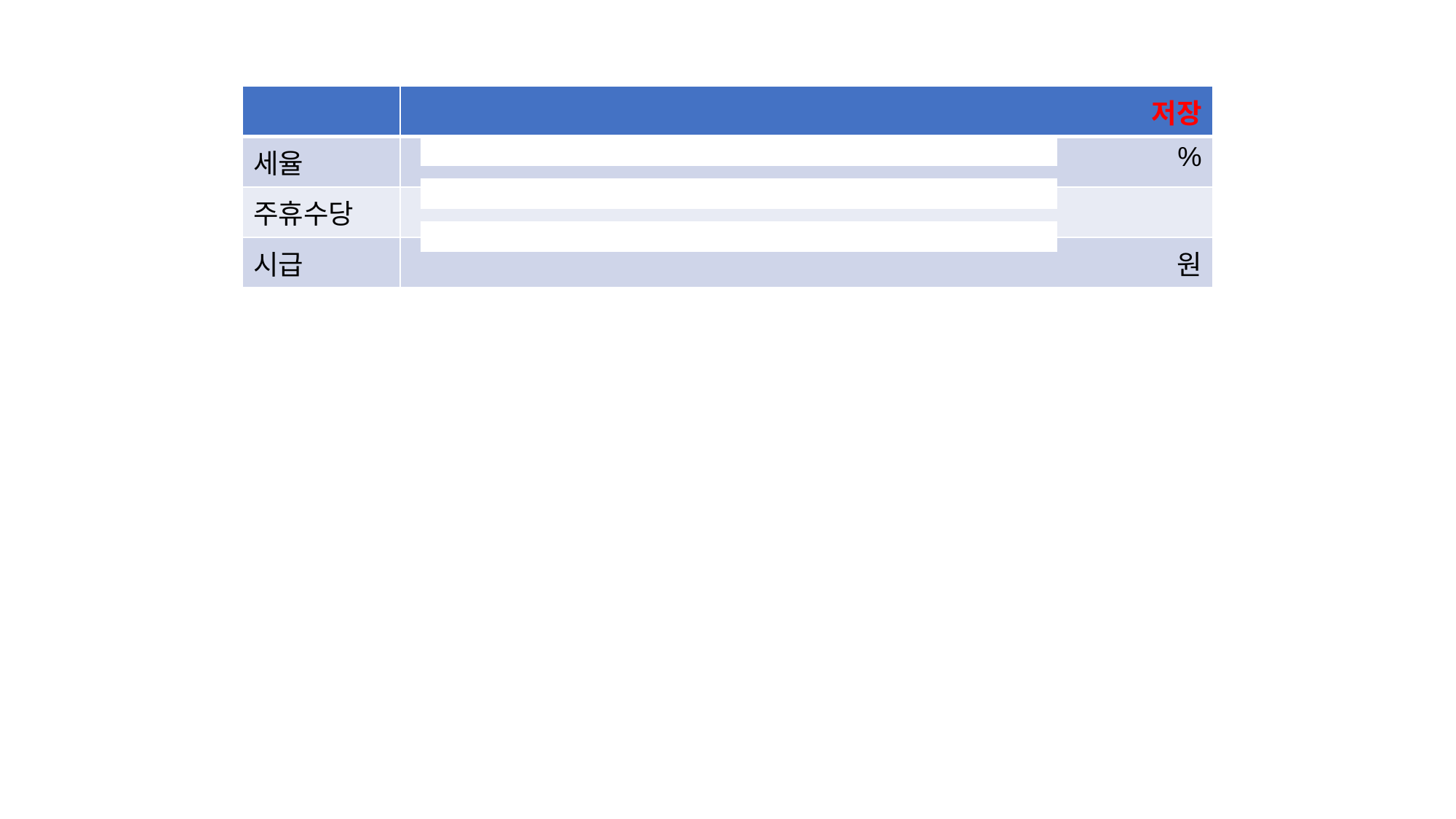

|  | 저장 |
| --- | --- |
| 세율 | % |
| 주휴수당 |  |
| 시급 | 원 |